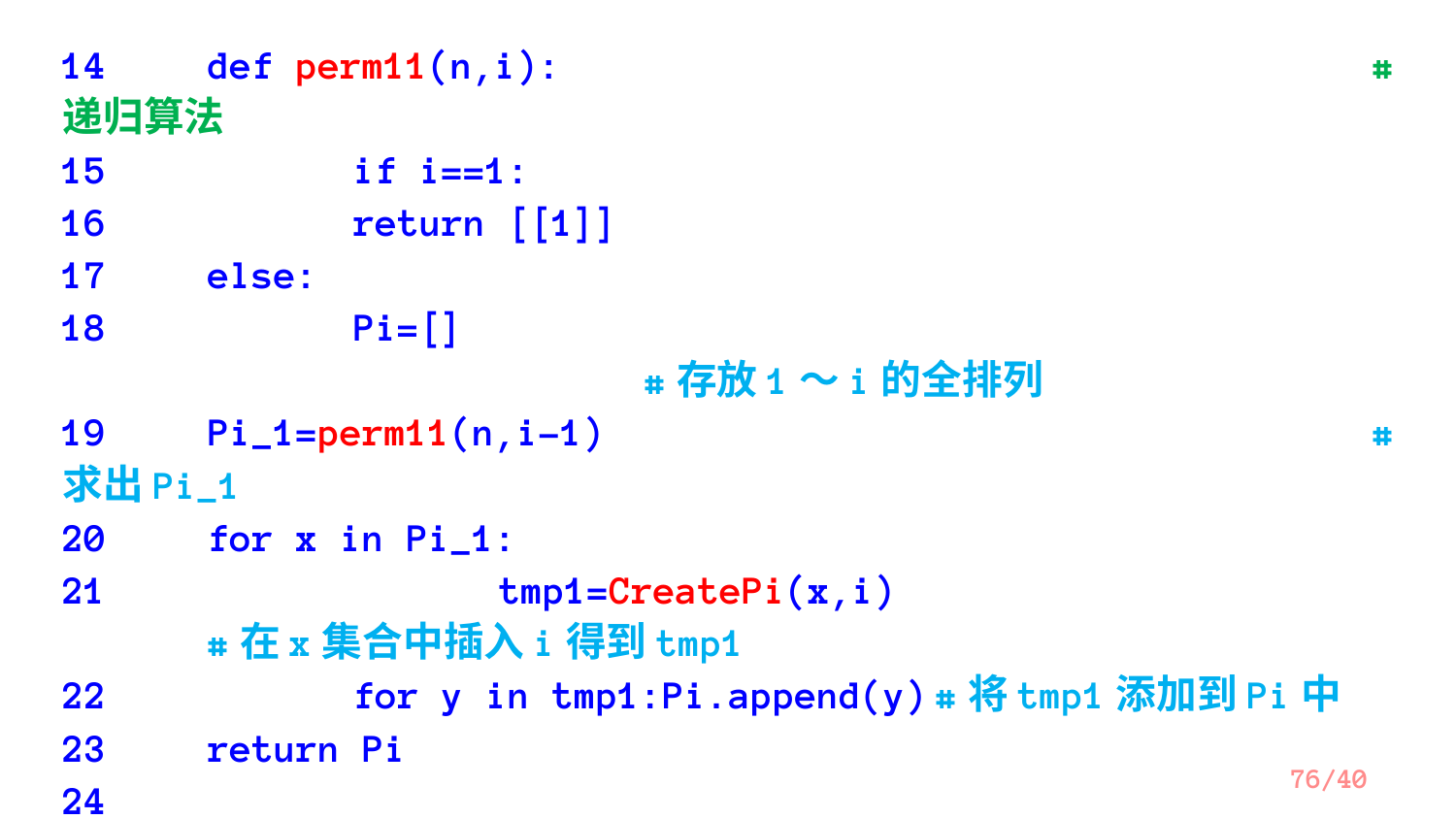

14	def perm11(n,i): 	      					#递归算法
15		if i==1:
16   		return [[1]]
17  	else:
18   		Pi=[]											#存放1～i的全排列
19    	Pi_1=perm11(n,i-1)			  			#求出Pi_1
20    	for x in Pi_1:
21     		tmp1=CreatePi(x,i)  				#在x集合中插入i得到tmp1
22      	for y in tmp1:Pi.append(y)	#将tmp1添加到Pi中
23  	return Pi
24
25	def perm1(n): 						  			#递归法求1-n的全排列
26		return perm11(n,n)
76/40